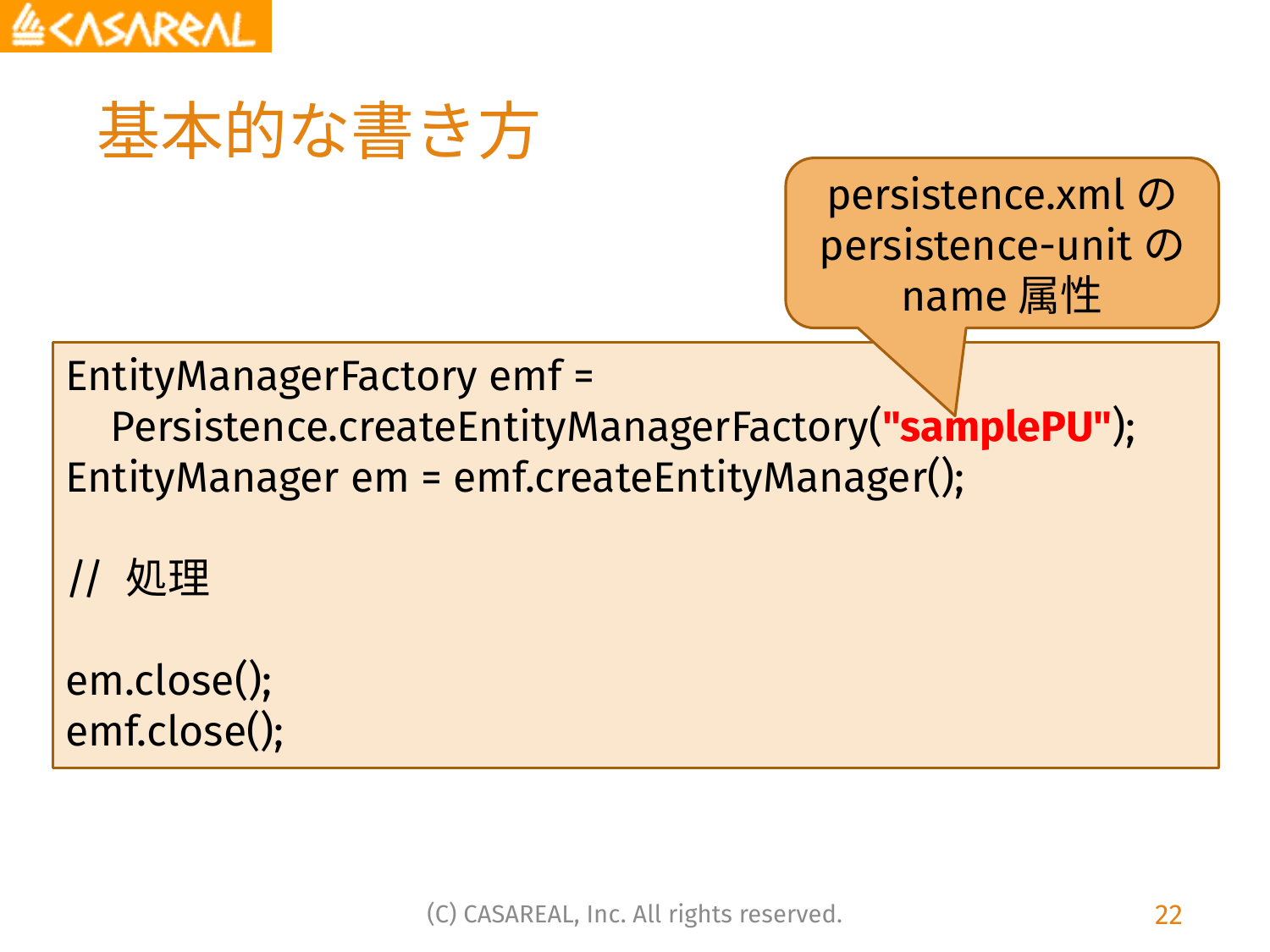

# 基本的な書き方
persistence.xmlの
persistence-unitの
name属性
EntityManagerFactory emf =
    Persistence.createEntityManagerFactory("samplePU");
EntityManager em = emf.createEntityManager();

// 処理

em.close();
emf.close();
(C) CASAREAL, Inc. All rights reserved.
22